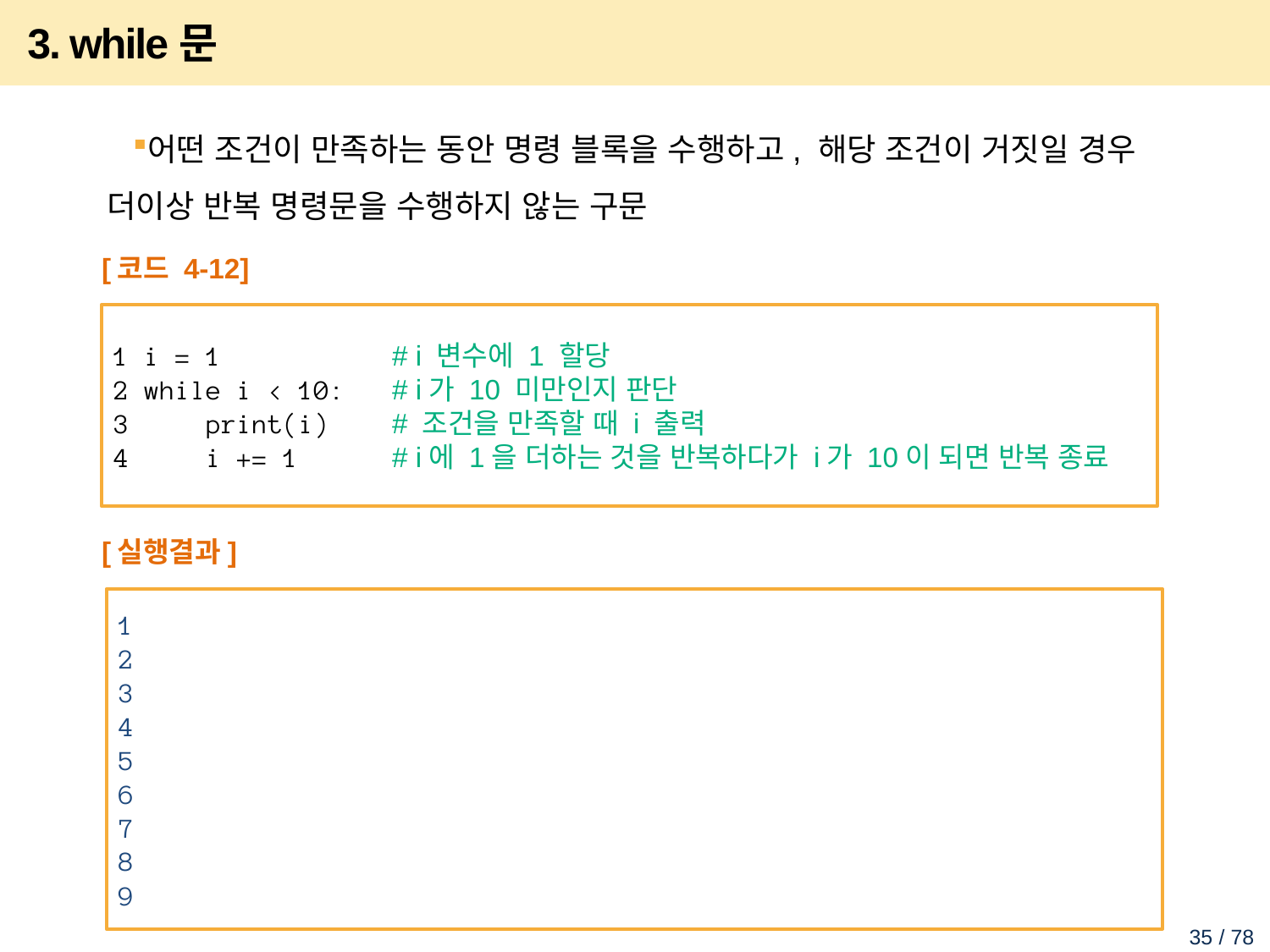

# 3. while문
어떤 조건이 만족하는 동안 명령 블록을 수행하고, 해당 조건이 거짓일 경우 더이상 반복 명령문을 수행하지 않는 구문

[코드 4-12]
1 i = 1           # i 변수에 1 할당
2 while i < 10:   # i가 10 미만인지 판단
3     print(i)    # 조건을 만족할 때 i 출력
4     i += 1      # i에 1을 더하는 것을 반복하다가 i가 10이 되면 반복 종료
[실행결과]
1
2
3
4
5
6
7
8
9